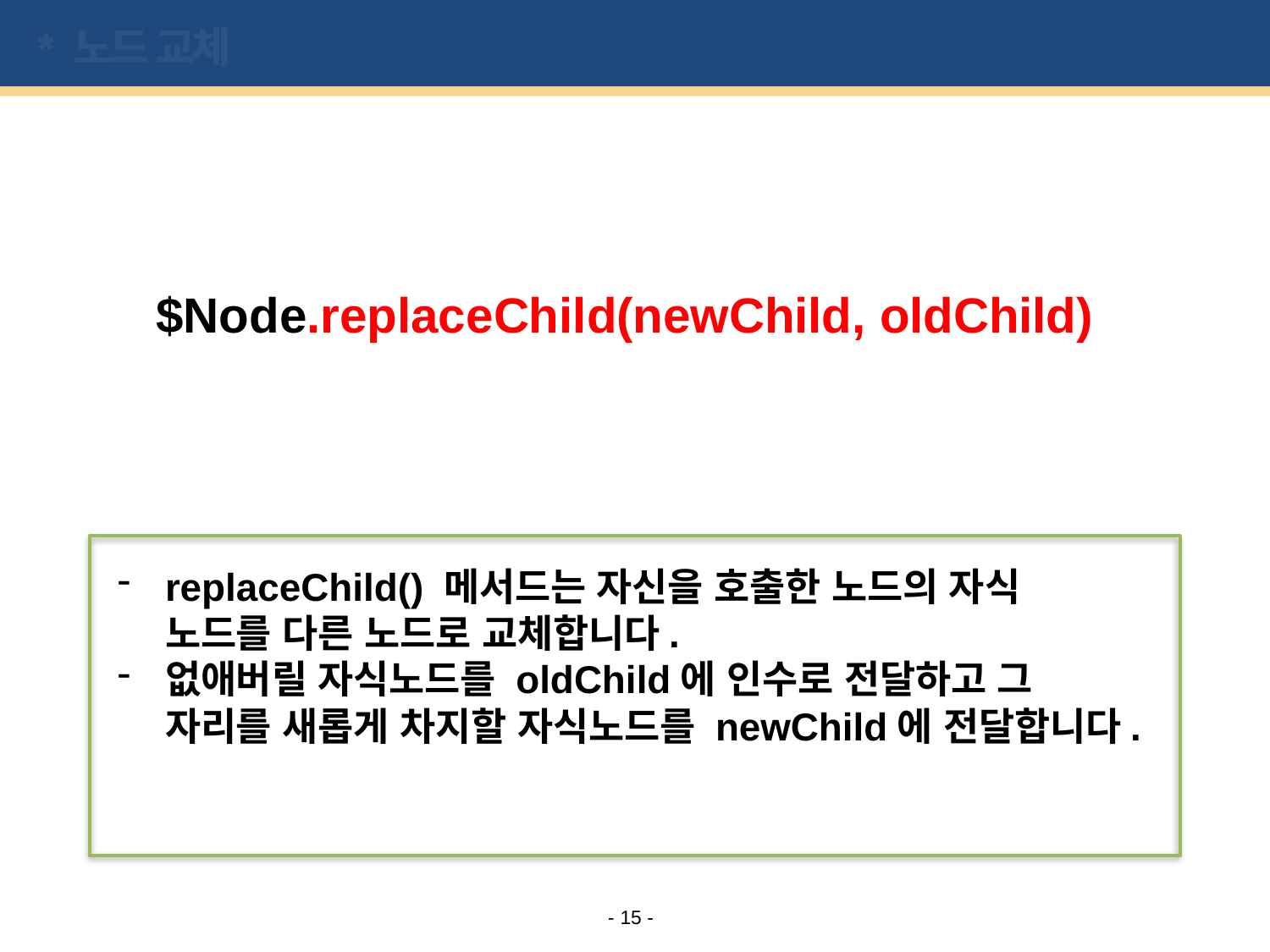

# * 노드 교체
$Node.replaceChild(newChild, oldChild)

replaceChild() 메서드는 자신을 호출한 노드의 자식 노드를 다른 노드로 교체합니다.
없애버릴 자식노드를 oldChild에 인수로 전달하고 그 자리를 새롭게 차지할 자식노드를 newChild에 전달합니다.